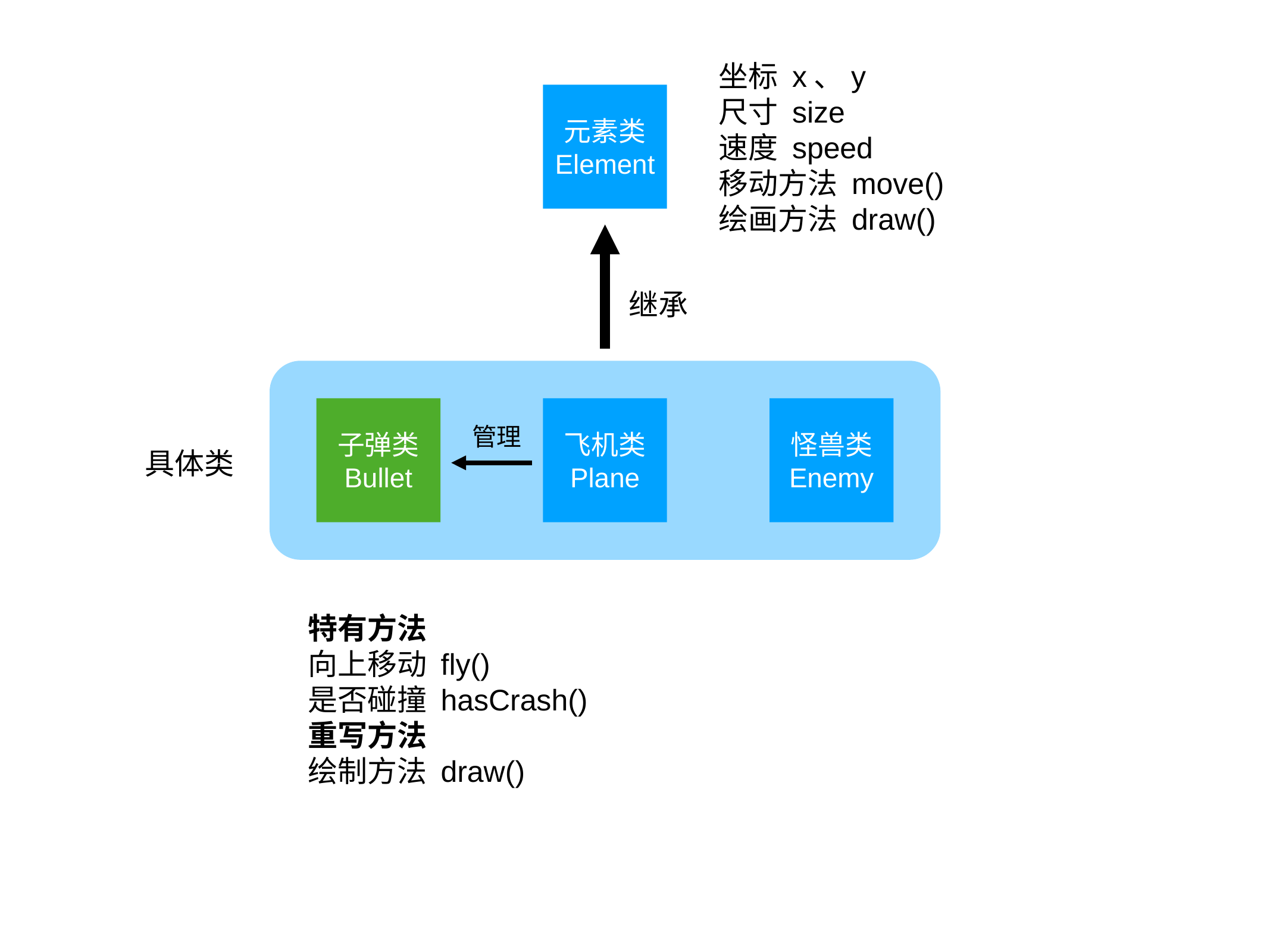

坐标 x、y
尺寸 size
速度 speed
移动方法 move()
绘画方法 draw()

元素类
Element

继承

子弹类
Bullet

管理
飞机类
Plane
怪兽类
Enemy
具体类

特有方法
向上移动 fly()
是否碰撞 hasCrash()
重写方法
绘制方法 draw()